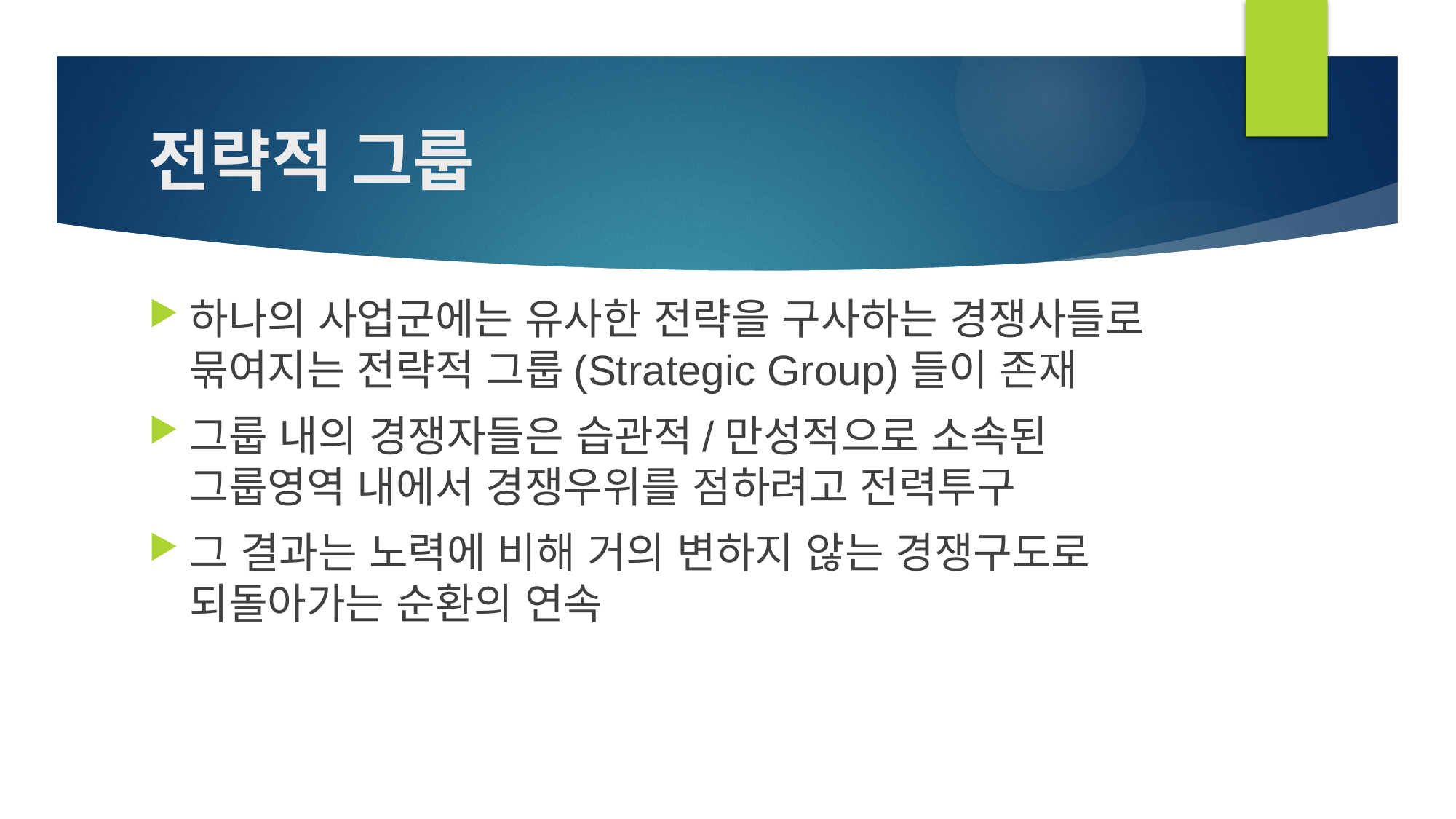

# 전략적 그룹
하나의 사업군에는 유사한 전략을 구사하는 경쟁사들로 묶여지는 전략적 그룹(Strategic Group)들이 존재
그룹 내의 경쟁자들은 습관적/만성적으로 소속된 그룹영역 내에서 경쟁우위를 점하려고 전력투구
그 결과는 노력에 비해 거의 변하지 않는 경쟁구도로 되돌아가는 순환의 연속